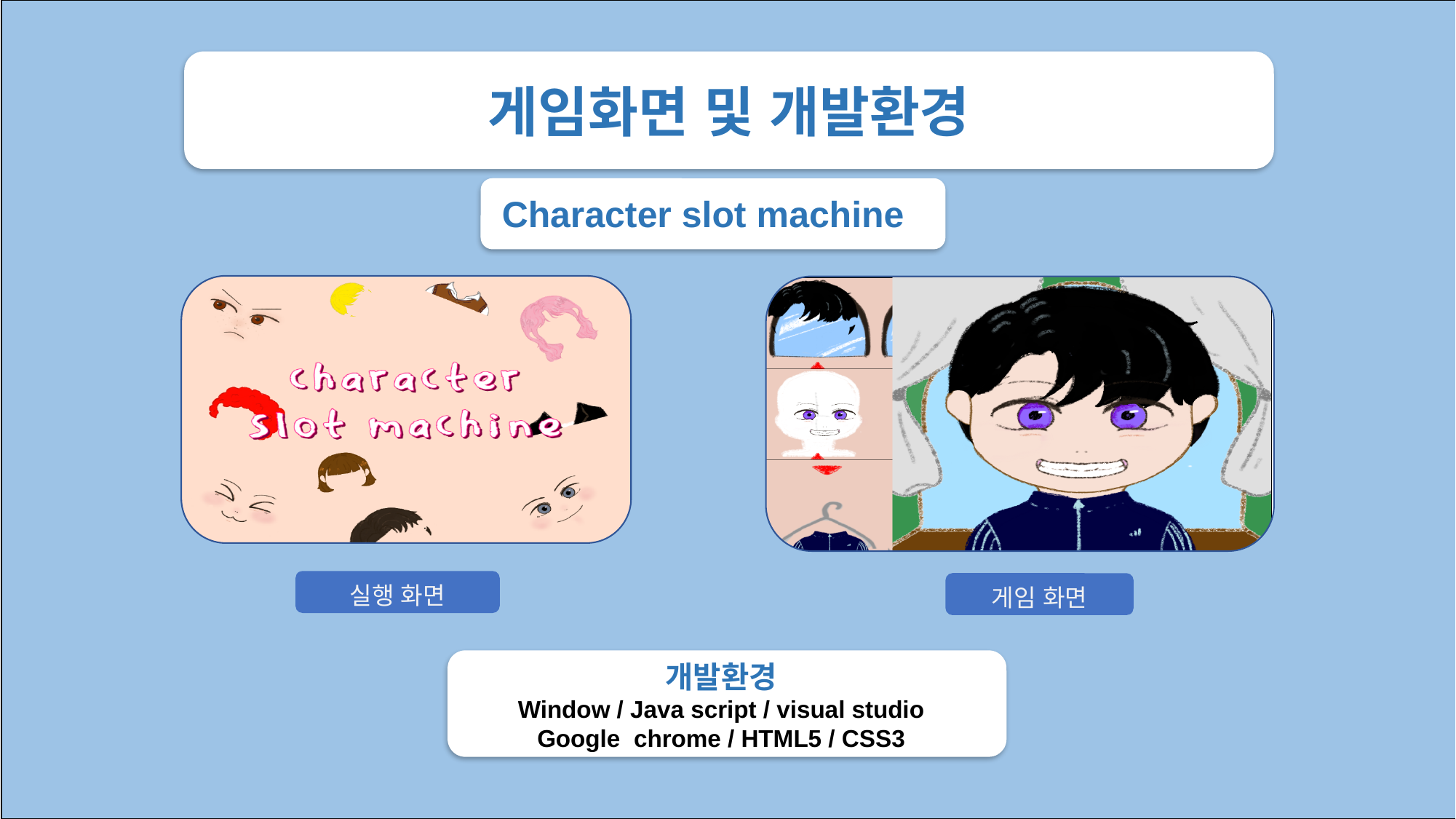

게임화면 및 개발환경
주제

Character slot machine

실행 화면
게임 화면

개발환경
Window / Java script / visual studio
Google  chrome / HTML5 / CSS3